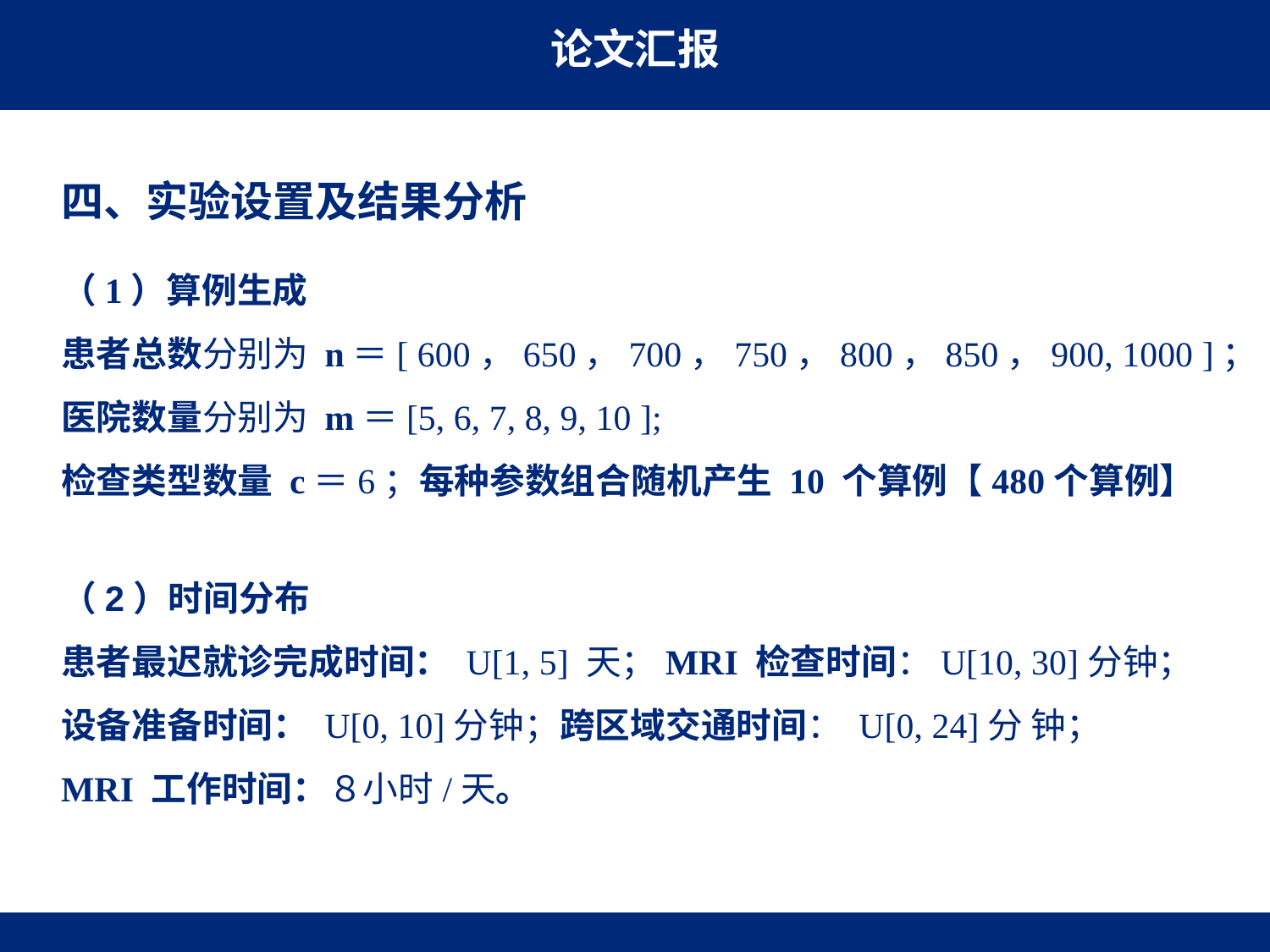

四、实验设置及结果分析
（1）算例生成
患者总数分别为 n＝[ 600，650，700，750，800，850，900, 1000 ]；
医院数量分别为 m＝[5, 6, 7, 8, 9, 10 ];
检查类型数量 c＝6；每种参数组合随机产生 10 个算例【480个算例】
（2）时间分布
患者最迟就诊完成时间： U[1, 5] 天；MRI 检查时间：U[10, 30]分钟；
设备准备时间： U[0, 10]分钟；跨区域交通时间： U[0, 24]分 钟；
MRI 工作时间：８小时/天。